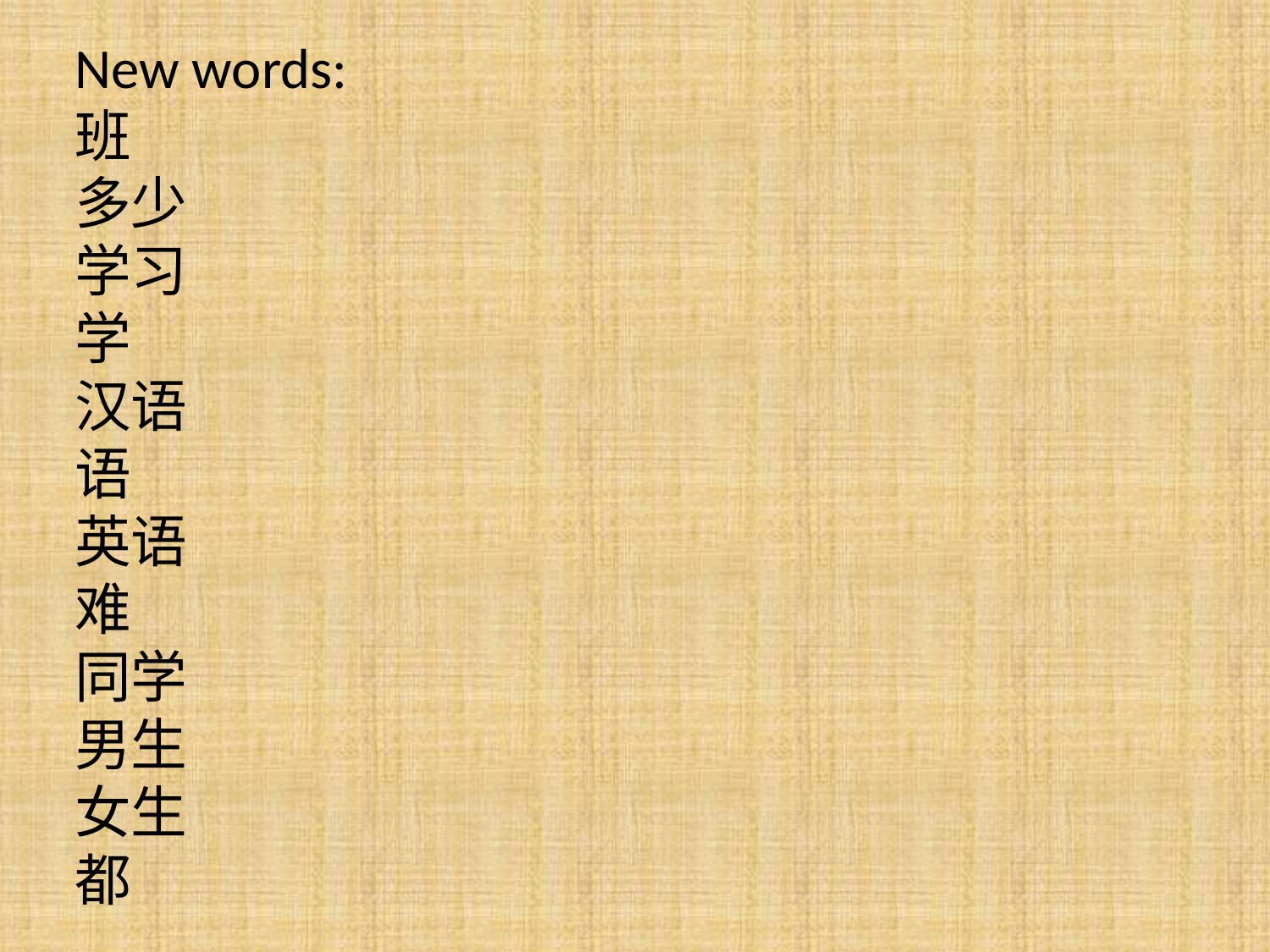

New words:
班
多少
学习
学
汉语
语
英语
难
同学
男生
女生
都